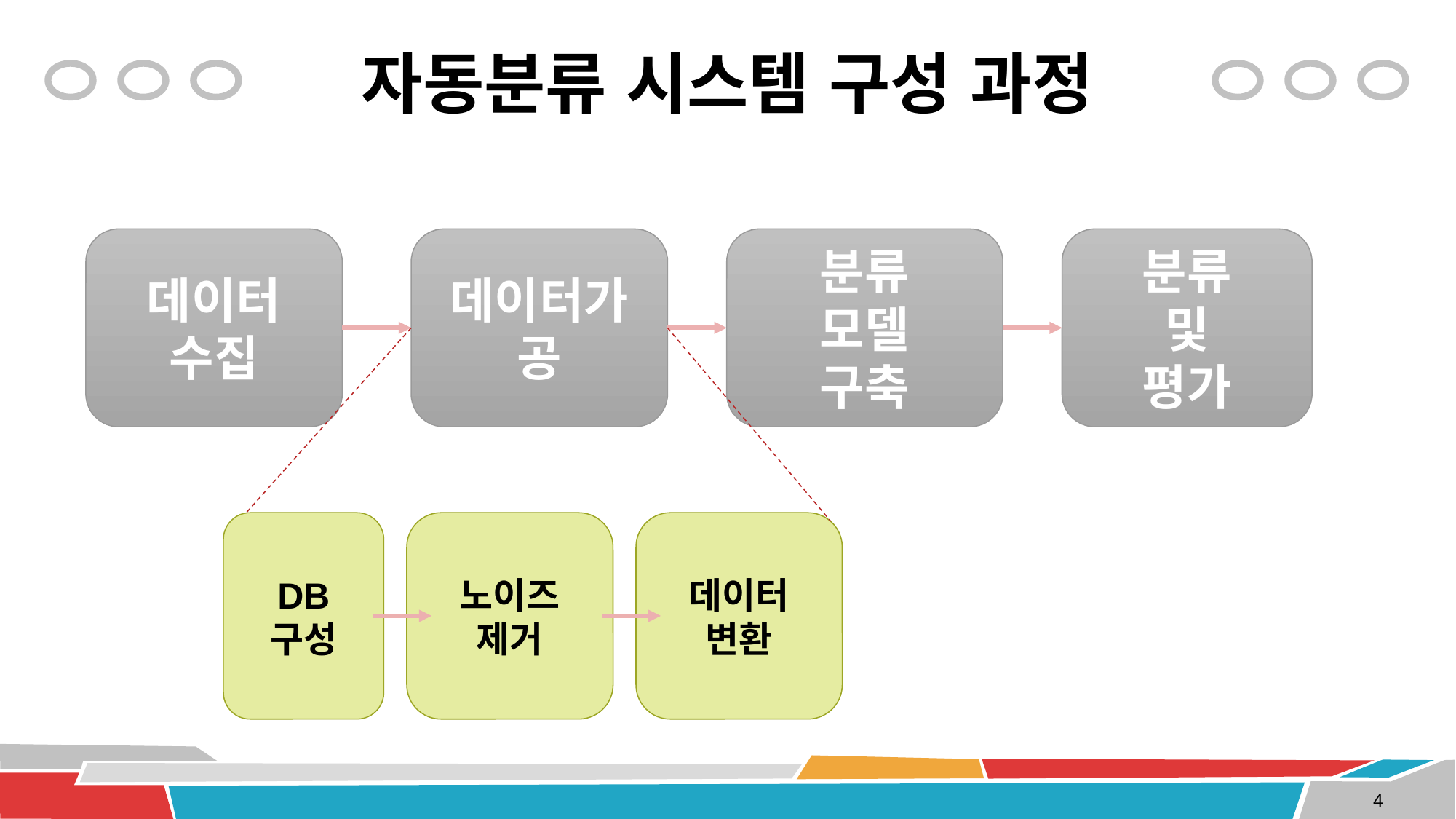

# 자동분류 시스템 구성 과정

데이터
수집
데이터가공
분류
모델
구축
분류
및
평가
DB
구성
노이즈
제거
데이터
변환
4